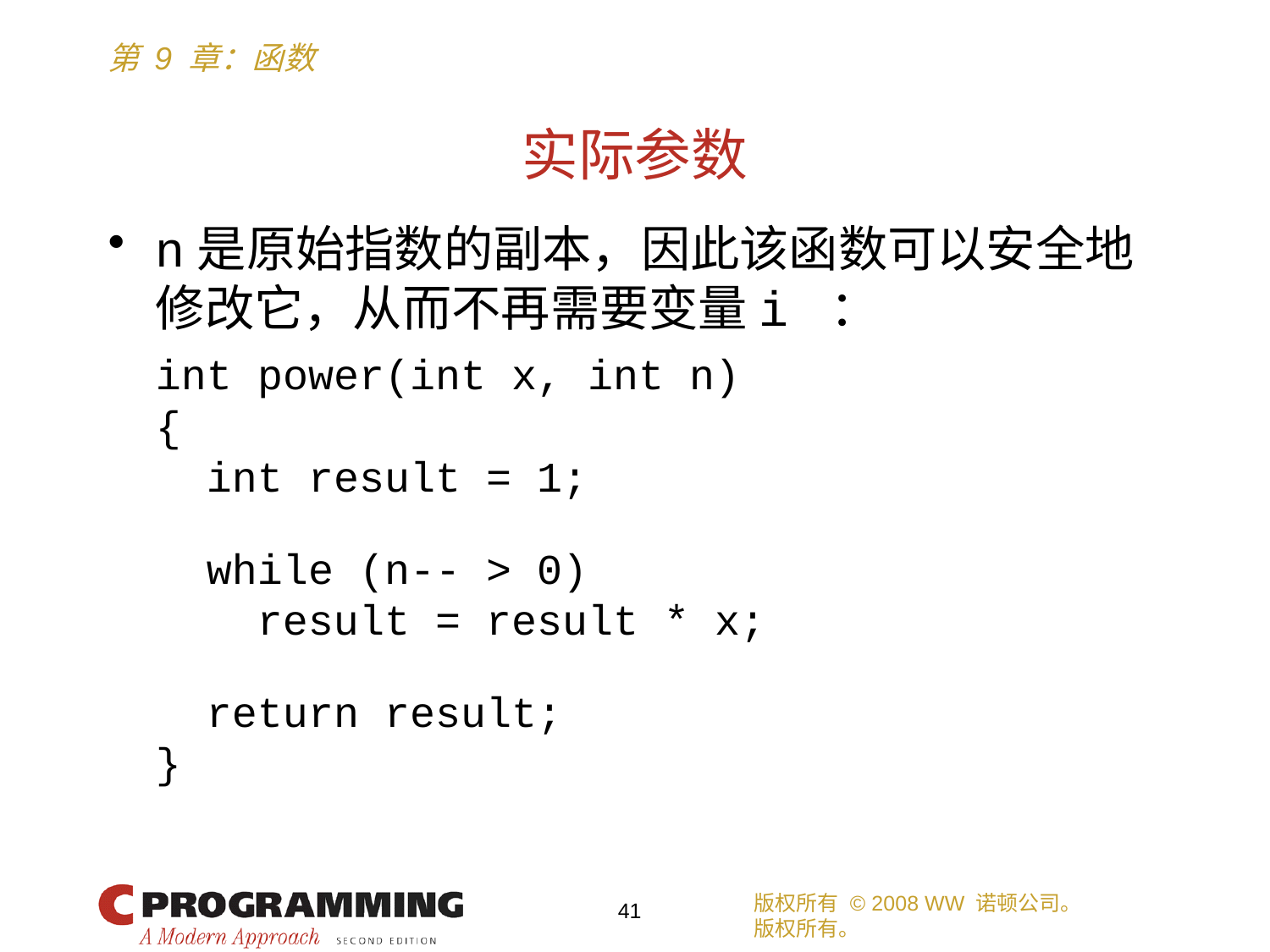

# 实际参数
n是原始指数的副本，因此该函数可以安全地修改它，从而不再需要变量i ：
	int power(int x, int n)
	{
	  int result = 1;

	  while (n-- > 0)
	    result = result * x;

	  return result;
	}
版权所有 © 2008 WW 诺顿公司。
版权所有。
41